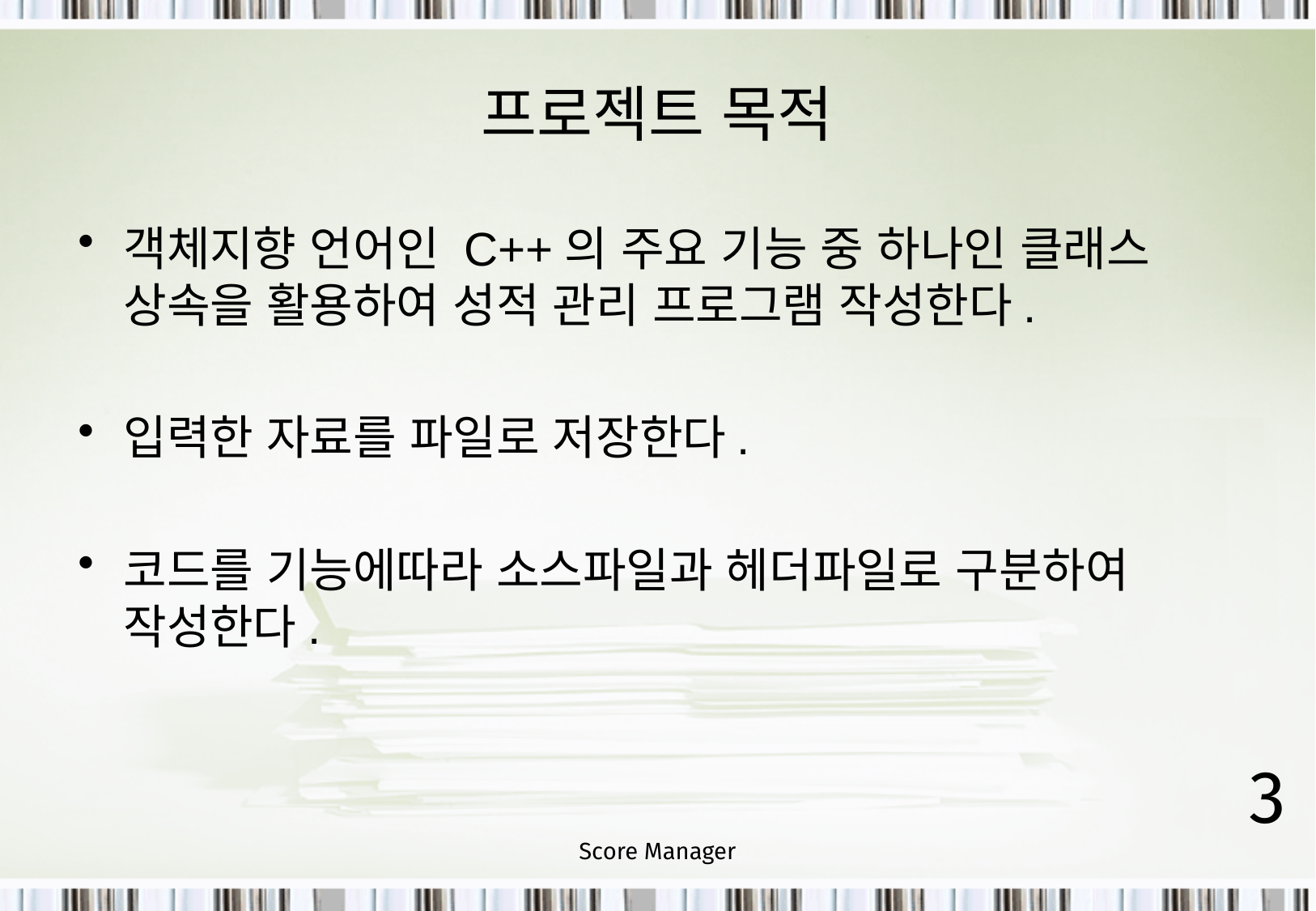

# 프로젝트 목적
객체지향 언어인 C++의 주요 기능 중 하나인 클래스 상속을 활용하여 성적 관리 프로그램 작성한다.

입력한 자료를 파일로 저장한다.

코드를 기능에따라 소스파일과 헤더파일로 구분하여 작성한다.
3
Score Manager